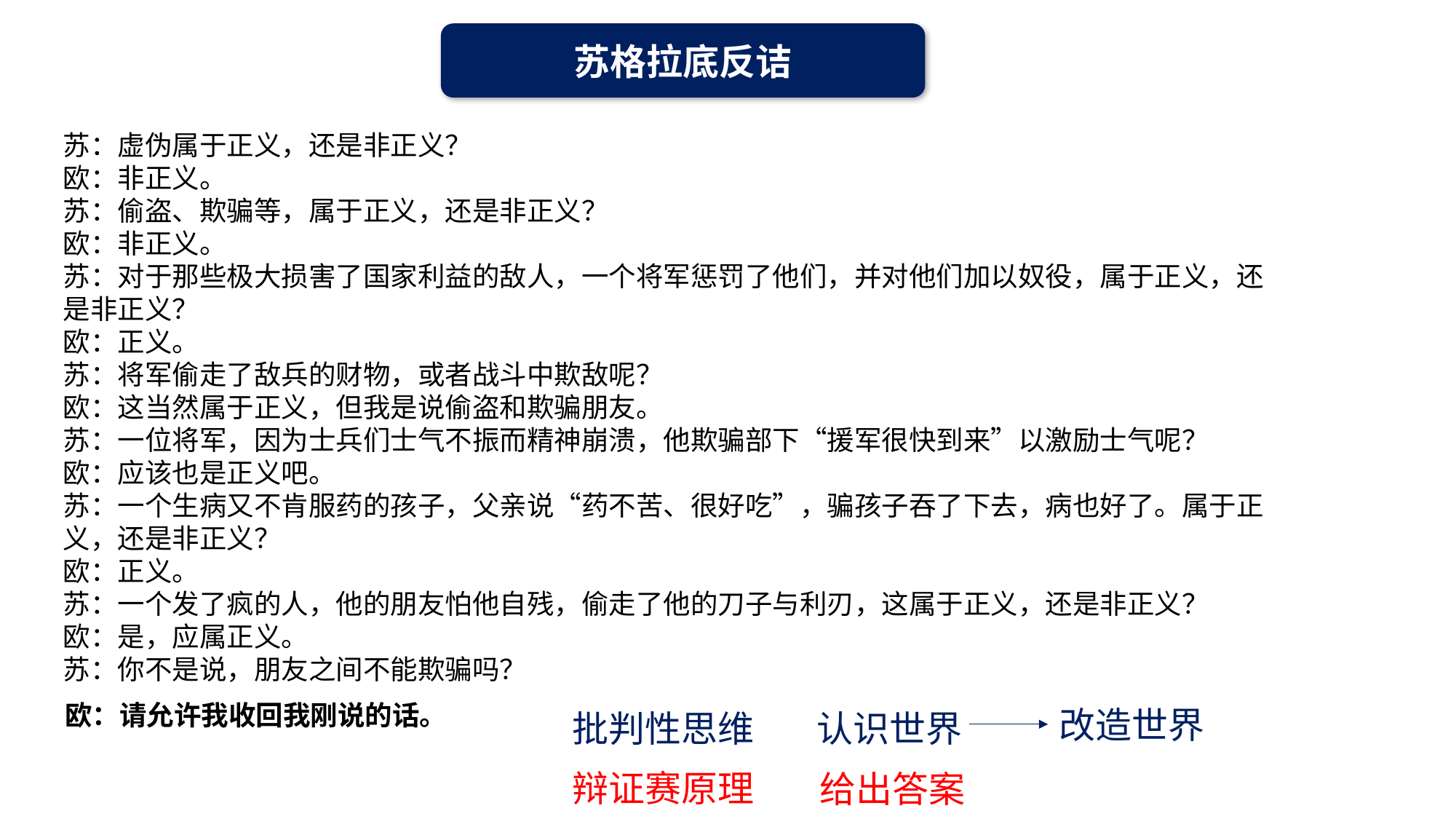

苏格拉底反诘
苏：虚伪属于正义，还是非正义？
欧：非正义。
苏：偷盗、欺骗等，属于正义，还是非正义？
欧：非正义。
苏：对于那些极大损害了国家利益的敌人，一个将军惩罚了他们，并对他们加以奴役，属于正义，还是非正义？
欧：正义。
苏：将军偷走了敌兵的财物，或者战斗中欺敌呢？
欧：这当然属于正义，但我是说偷盗和欺骗朋友。
苏：一位将军，因为士兵们士气不振而精神崩溃，他欺骗部下“援军很快到来”以激励士气呢？
欧：应该也是正义吧。
苏：一个生病又不肯服药的孩子，父亲说“药不苦、很好吃”，骗孩子吞了下去，病也好了。属于正义，还是非正义？
欧：正义。
苏：一个发了疯的人，他的朋友怕他自残，偷走了他的刀子与利刃，这属于正义，还是非正义？
欧：是，应属正义。
苏：你不是说，朋友之间不能欺骗吗？
改造世界
批判性思维
认识世界
欧：请允许我收回我刚说的话。
辩证赛原理
给出答案